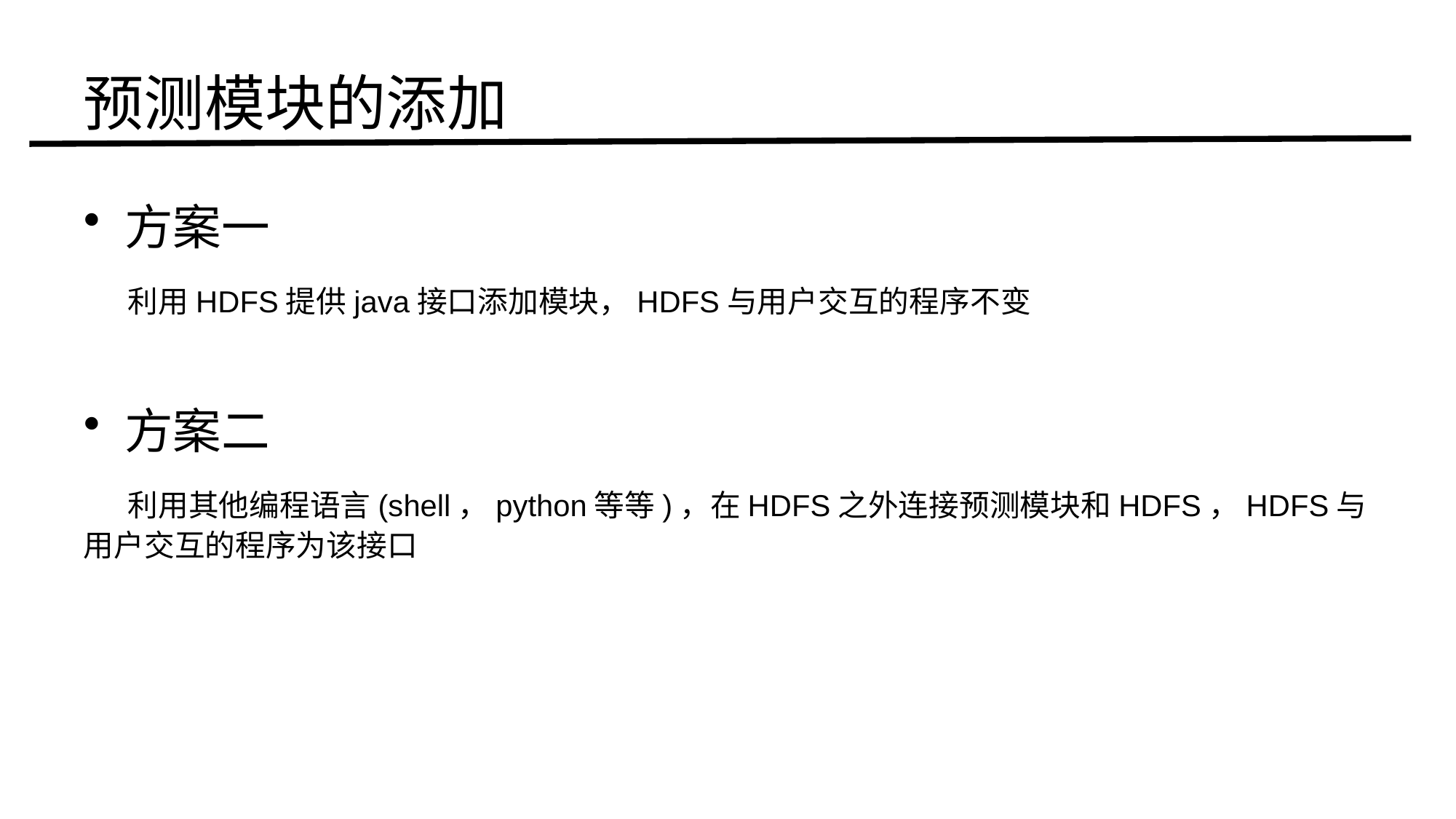

# 预测模块的添加
方案一
   利用HDFS提供java接口添加模块，HDFS与用户交互的程序不变

方案二
   利用其他编程语言(shell，python等等)，在HDFS之外连接预测模块和HDFS，HDFS与用户交互的程序为该接口